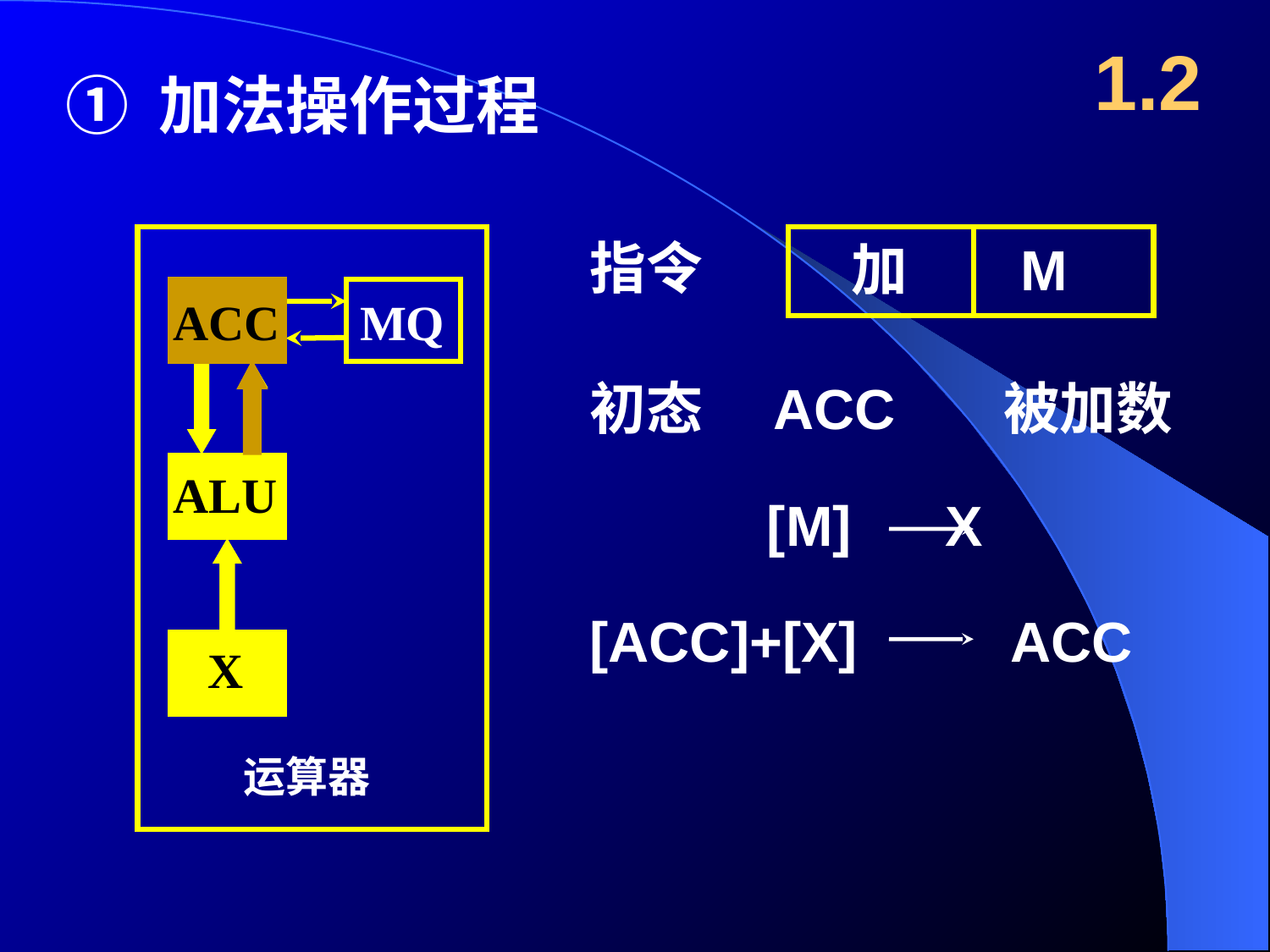

1.2
① 加法操作过程

指令

加
M

ACC
MQ

ALU

X
运算器

ACC
ACC      被加数
初态

ACC

ACC

[ACC]+[X]

ALU
[M]      X

X